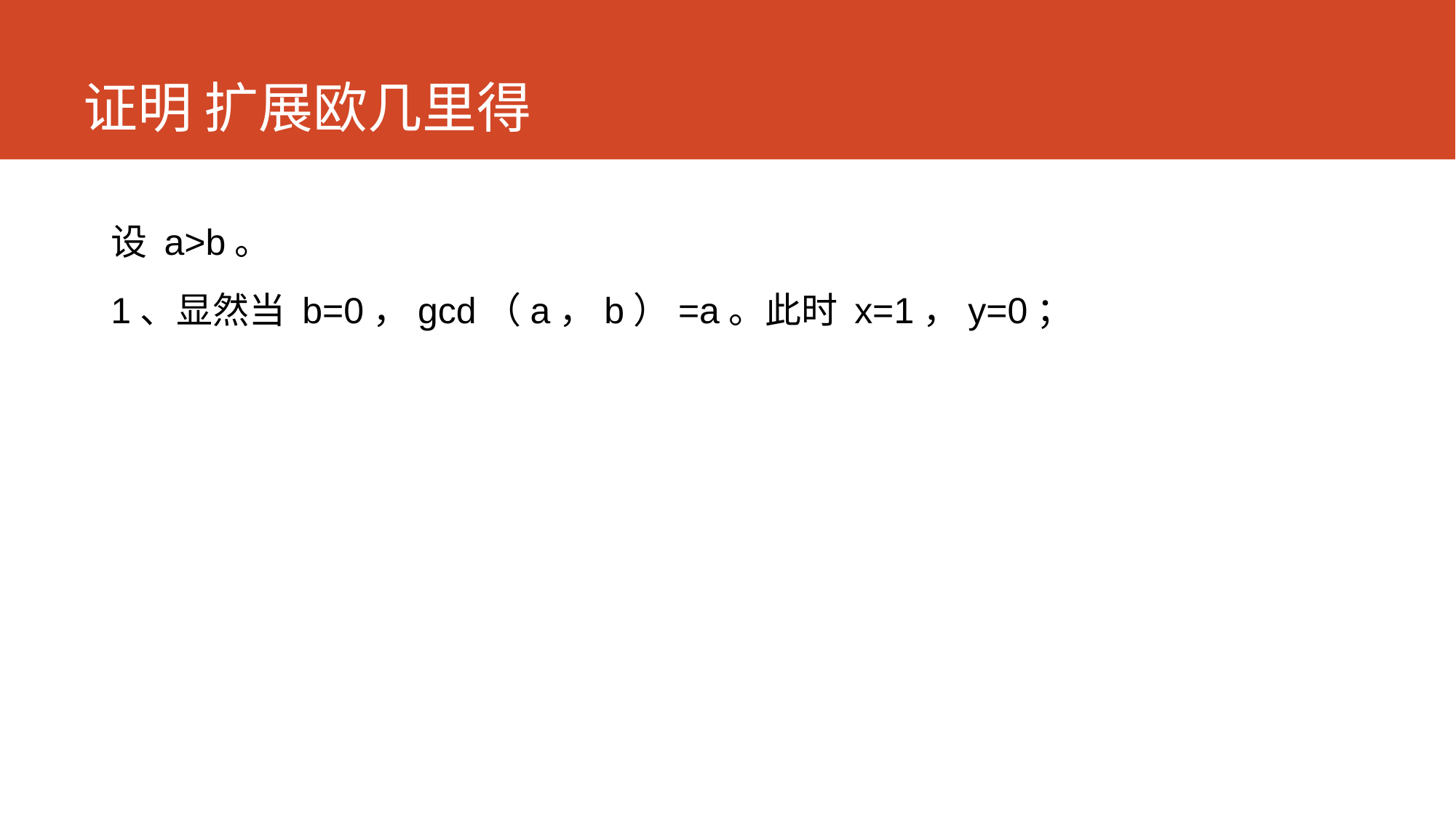

# 证明 扩展欧几里得
设 a>b。
1、显然当 b=0，gcd（a，b）=a。此时 x=1，y=0；